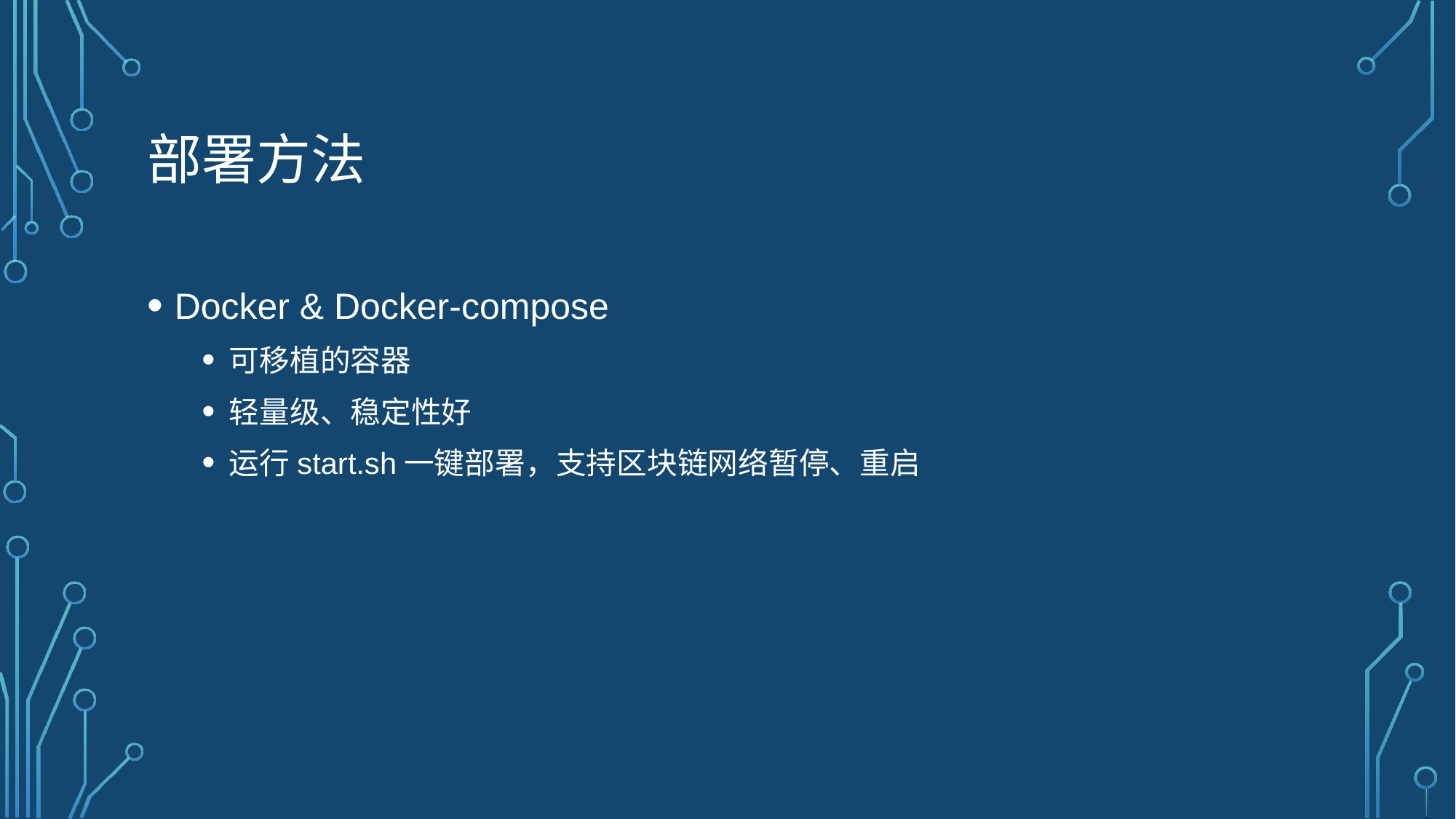

# 部署方法
Docker & Docker-compose
可移植的容器
轻量级、稳定性好
运行start.sh一键部署，支持区块链网络暂停、重启